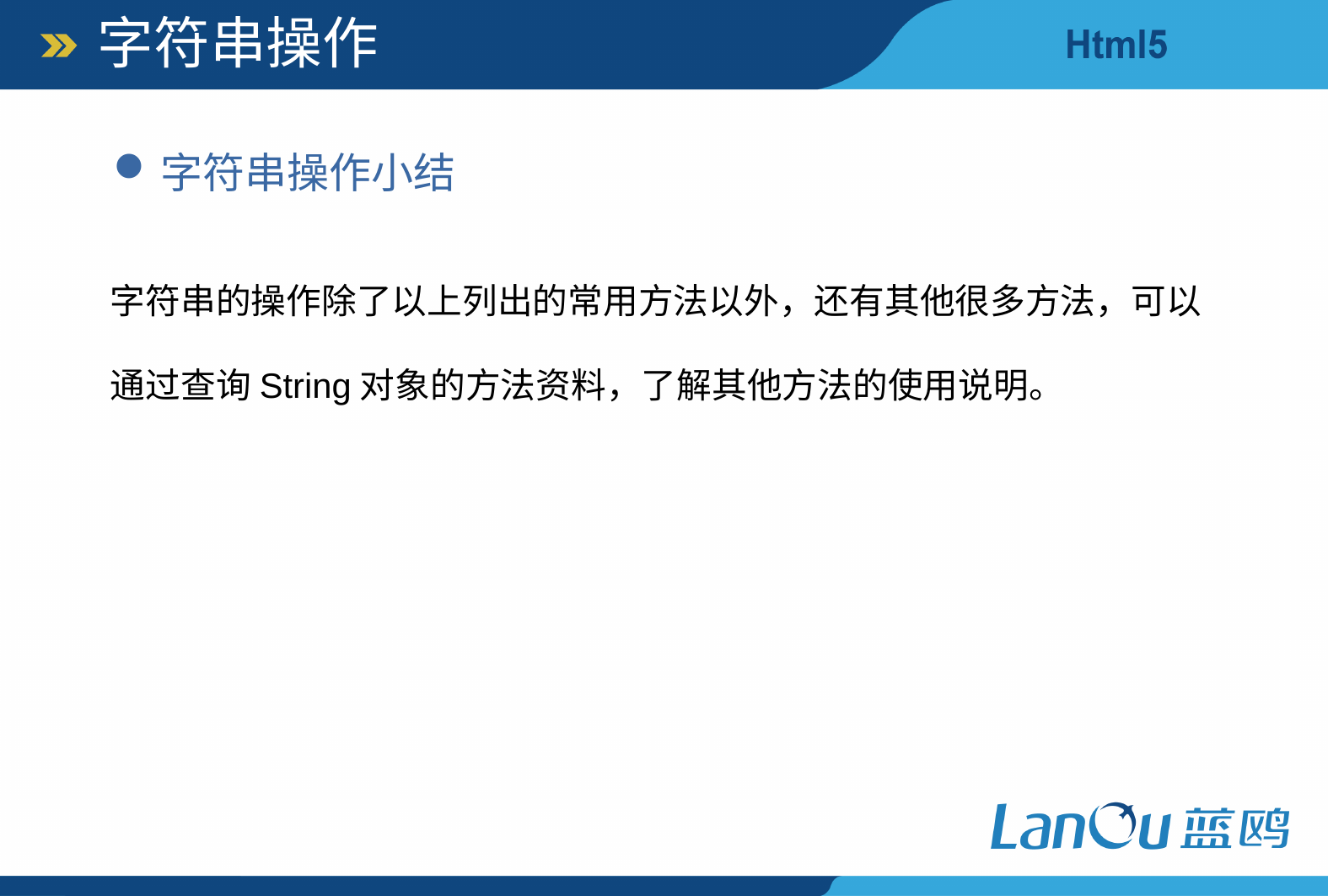

字符串操作
字符串操作小结
字符串的操作除了以上列出的常用方法以外，还有其他很多方法，可以通过查询String对象的方法资料，了解其他方法的使用说明。